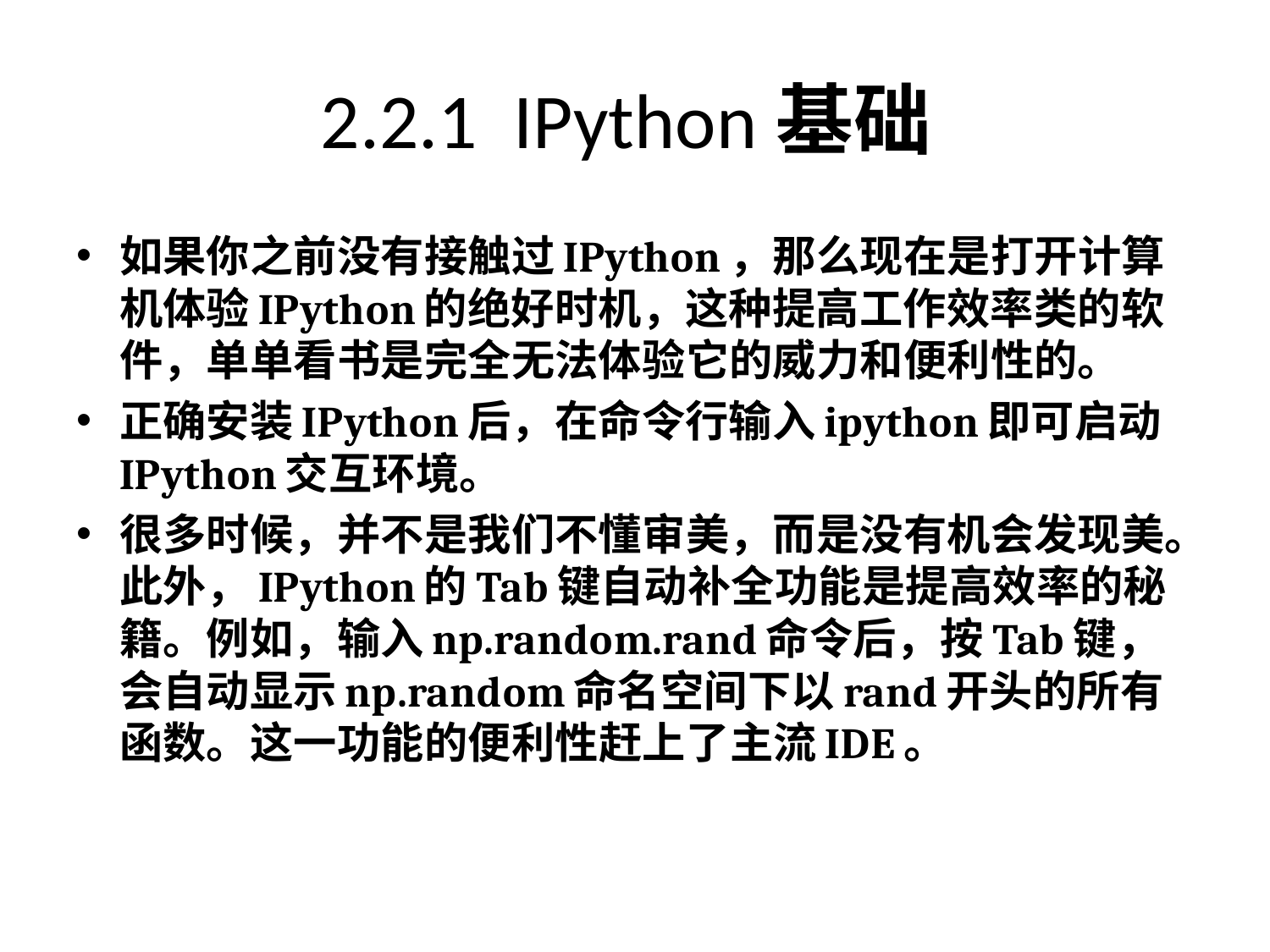

# 2.2.1  IPython基础
如果你之前没有接触过IPython，那么现在是打开计算机体验IPython的绝好时机，这种提高工作效率类的软件，单单看书是完全无法体验它的威力和便利性的。
正确安装IPython后，在命令行输入ipython即可启动IPython交互环境。
很多时候，并不是我们不懂审美，而是没有机会发现美。此外，IPython的Tab键自动补全功能是提高效率的秘籍。例如，输入np.random.rand命令后，按Tab键，会自动显示np.random命名空间下以rand开头的所有函数。这一功能的便利性赶上了主流IDE。